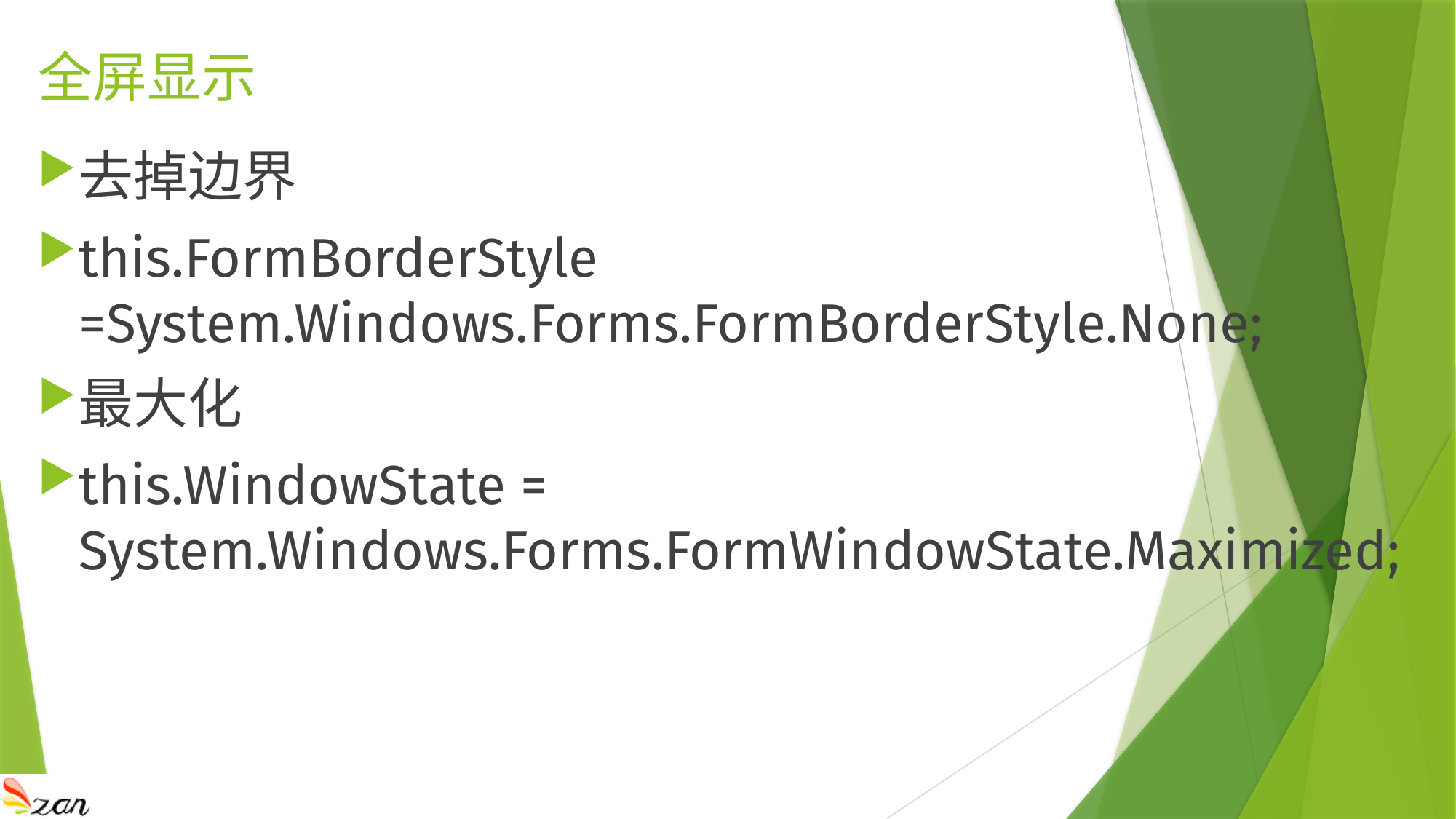

# 全屏显示
去掉边界
this.FormBorderStyle
=System.Windows.Forms.FormBorderStyle.None;
最大化
this.WindowState = System.Windows.Forms.FormWindowState.Maximized;